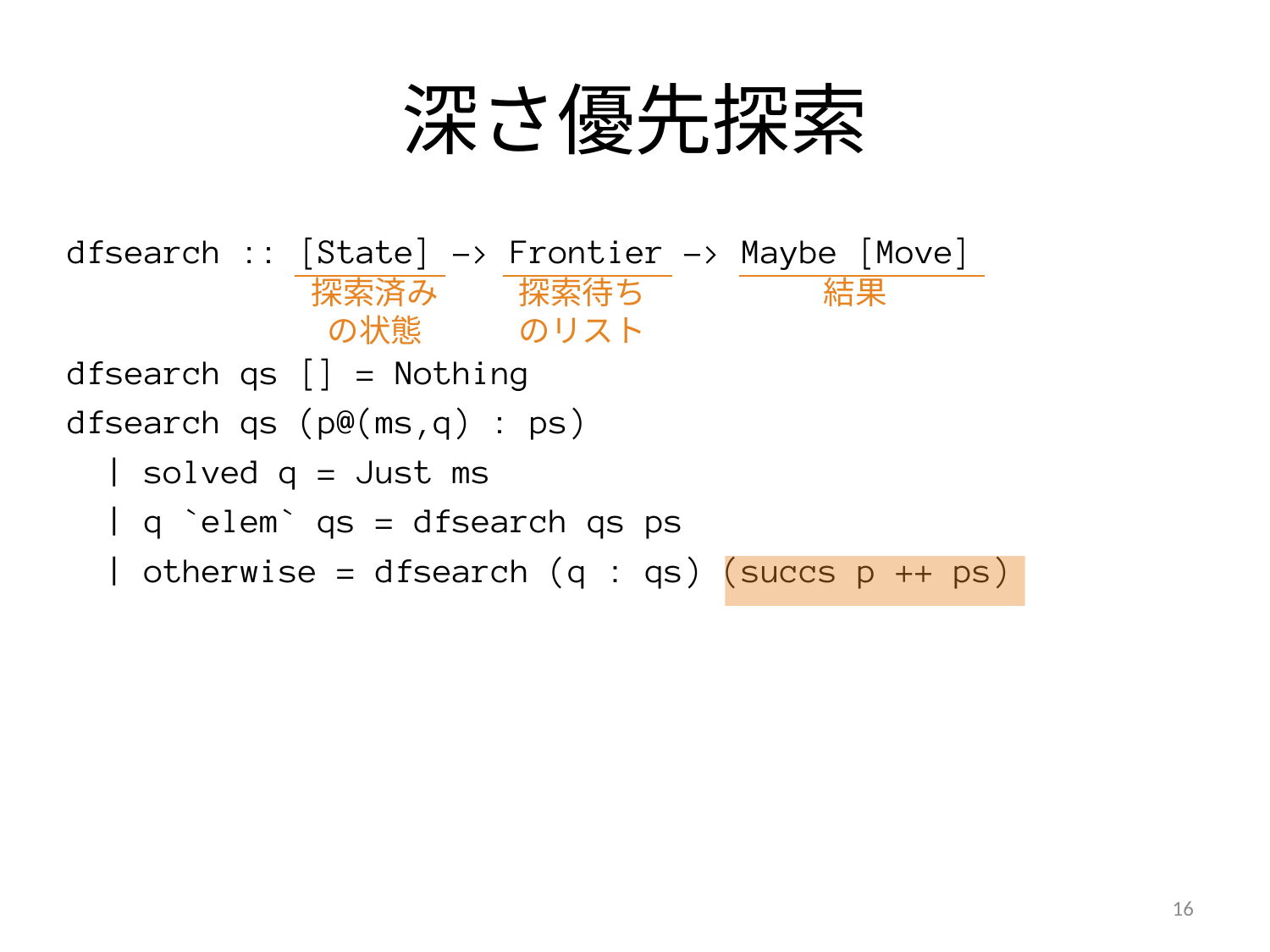

# 深さ優先探索
dfsearch :: [State] -> Frontier -> Maybe [Move]

dfsearch qs [] = Nothing
dfsearch qs (p@(ms,q) : ps)
  | solved q = Just ms
  | q `elem` qs = dfsearch qs ps
  | otherwise = dfsearch (q : qs) (succs p ++ ps)
探索済みの状態
探索待ちのリスト
結果

16